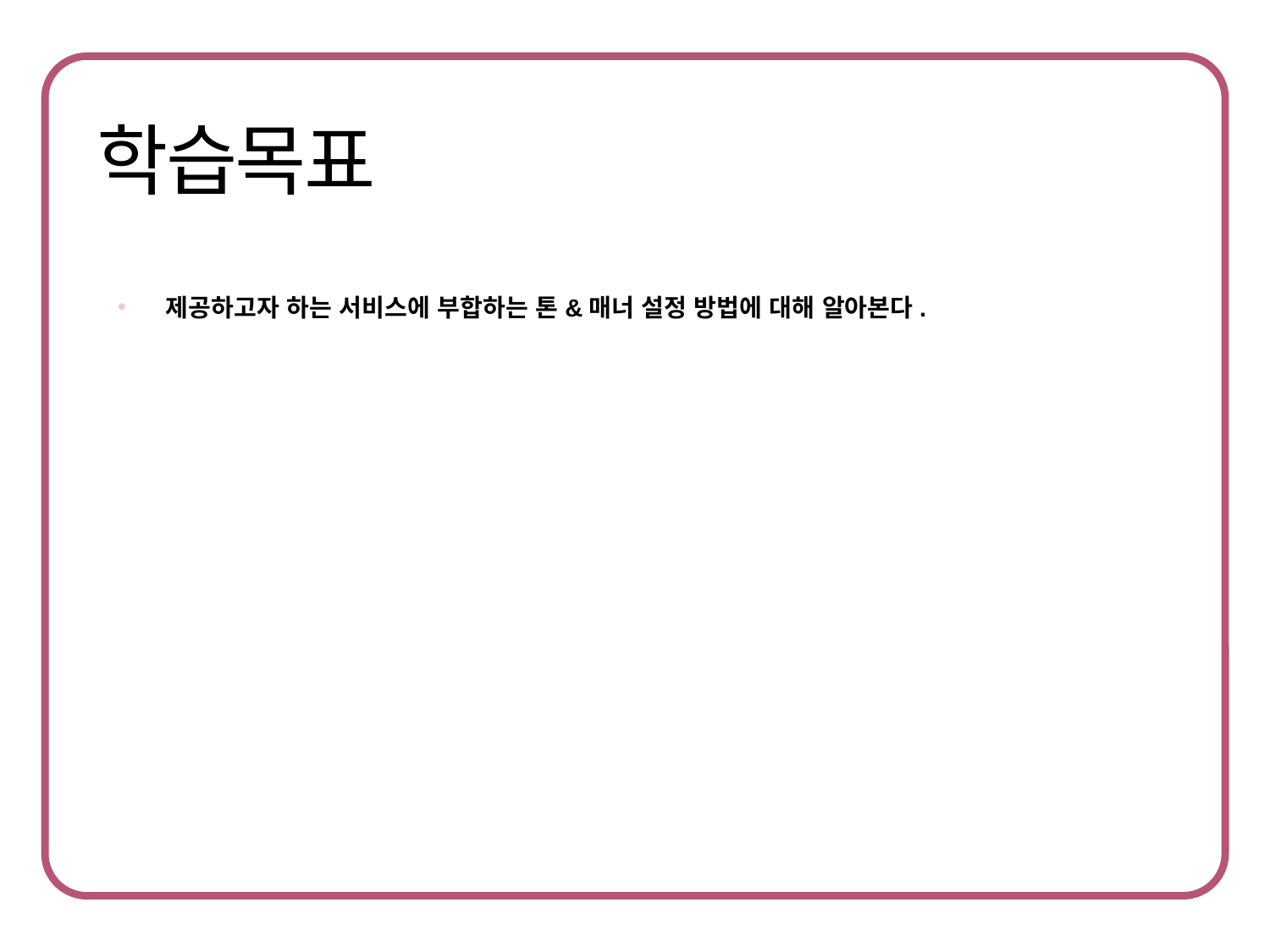

제공하고자 하는 서비스에 부합하는 톤&매너 설정 방법에 대해 알아본다.